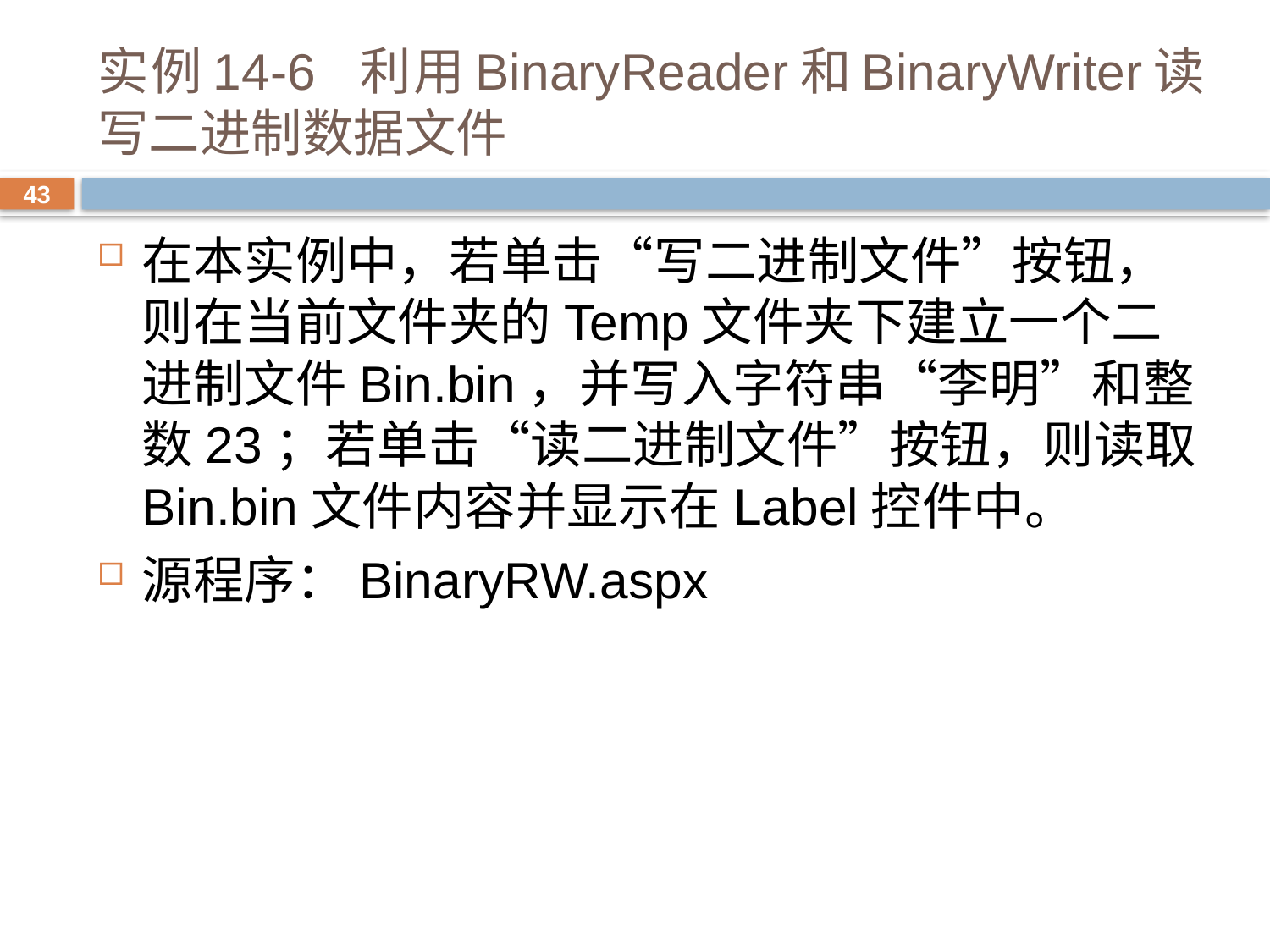

# 实例14-6  利用BinaryReader和BinaryWriter读写二进制数据文件
43
在本实例中，若单击“写二进制文件”按钮，则在当前文件夹的Temp文件夹下建立一个二进制文件Bin.bin，并写入字符串“李明”和整数23；若单击“读二进制文件”按钮，则读取Bin.bin文件内容并显示在Label控件中。
源程序：BinaryRW.aspx